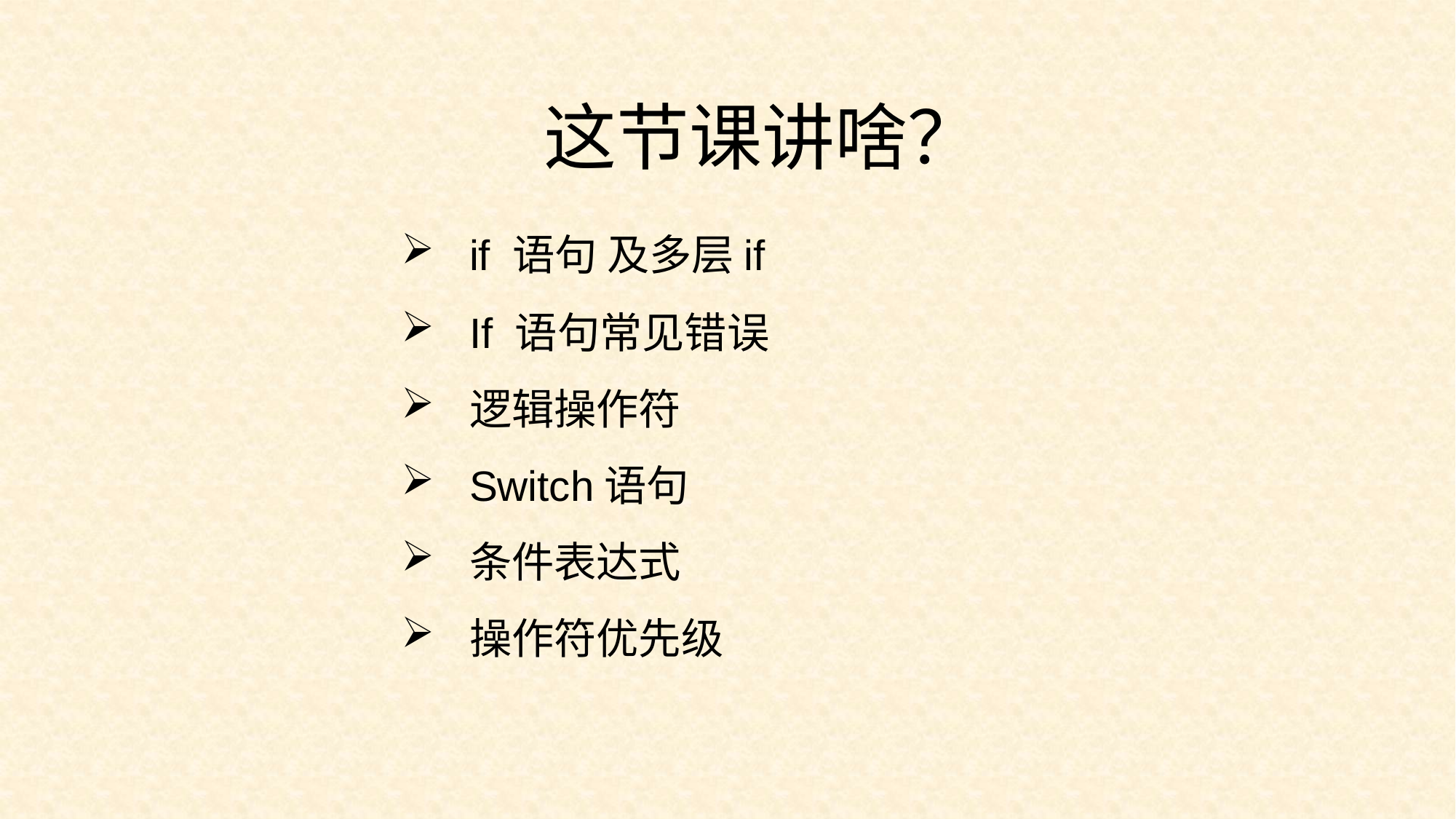

这节课讲啥？
if 语句 及多层if
If 语句常见错误
逻辑操作符
Switch语句
条件表达式
操作符优先级